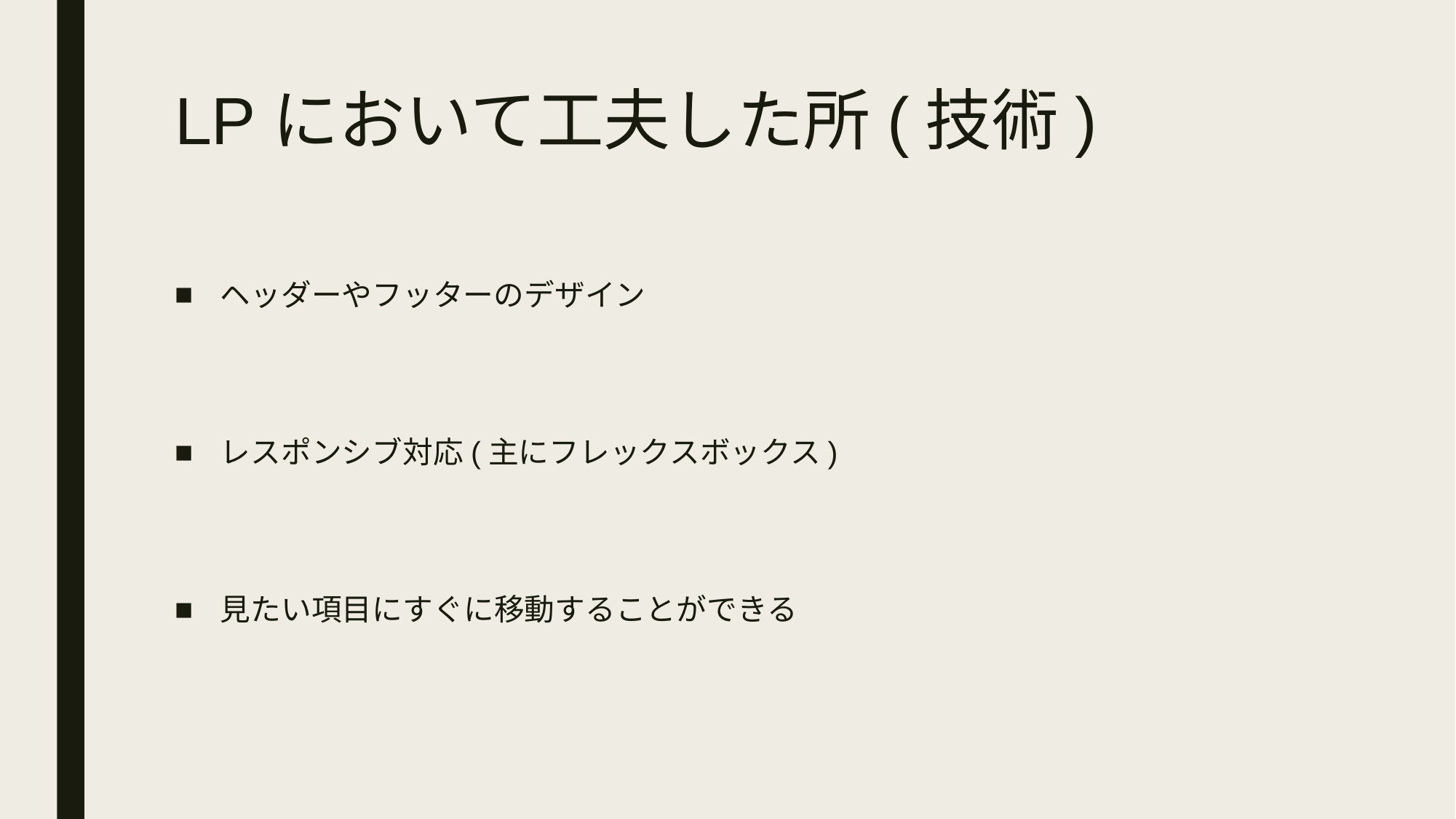

# LPにおいて工夫した所(技術)
ヘッダーやフッターのデザイン

レスポンシブ対応(主にフレックスボックス)

見たい項目にすぐに移動することができる